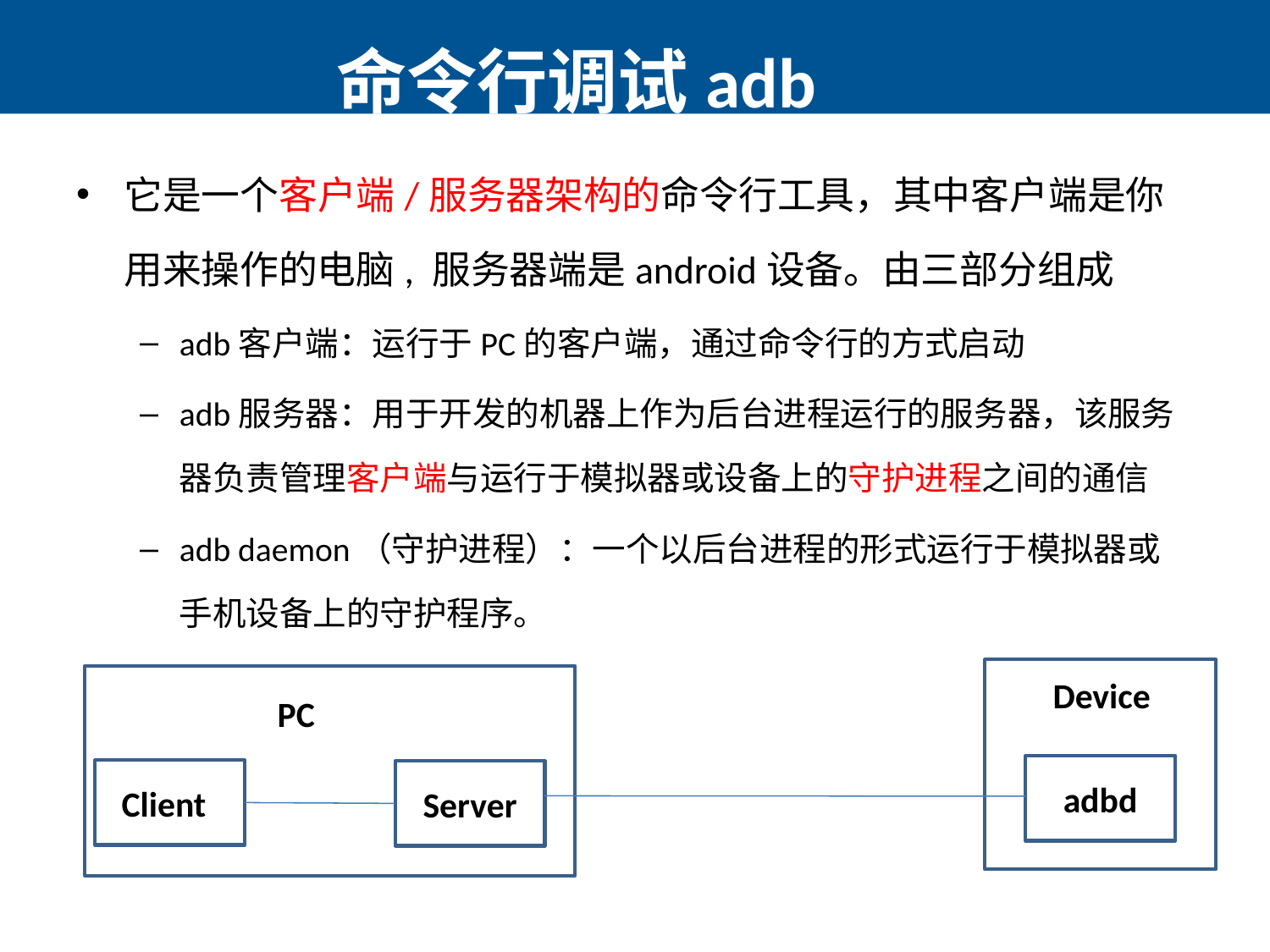

# 命令行调试adb
它是一个客户端/服务器架构的命令行工具，其中客户端是你用来操作的电脑, 服务器端是android设备。由三部分组成
adb客户端：运行于PC的客户端，通过命令行的方式启动
adb服务器：用于开发的机器上作为后台进程运行的服务器，该服务器负责管理客户端与运行于模拟器或设备上的守护进程之间的通信
adb daemon（守护进程）：一个以后台进程的形式运行于模拟器或手机设备上的守护程序。

Device
PC
adbd
Clientt
Server